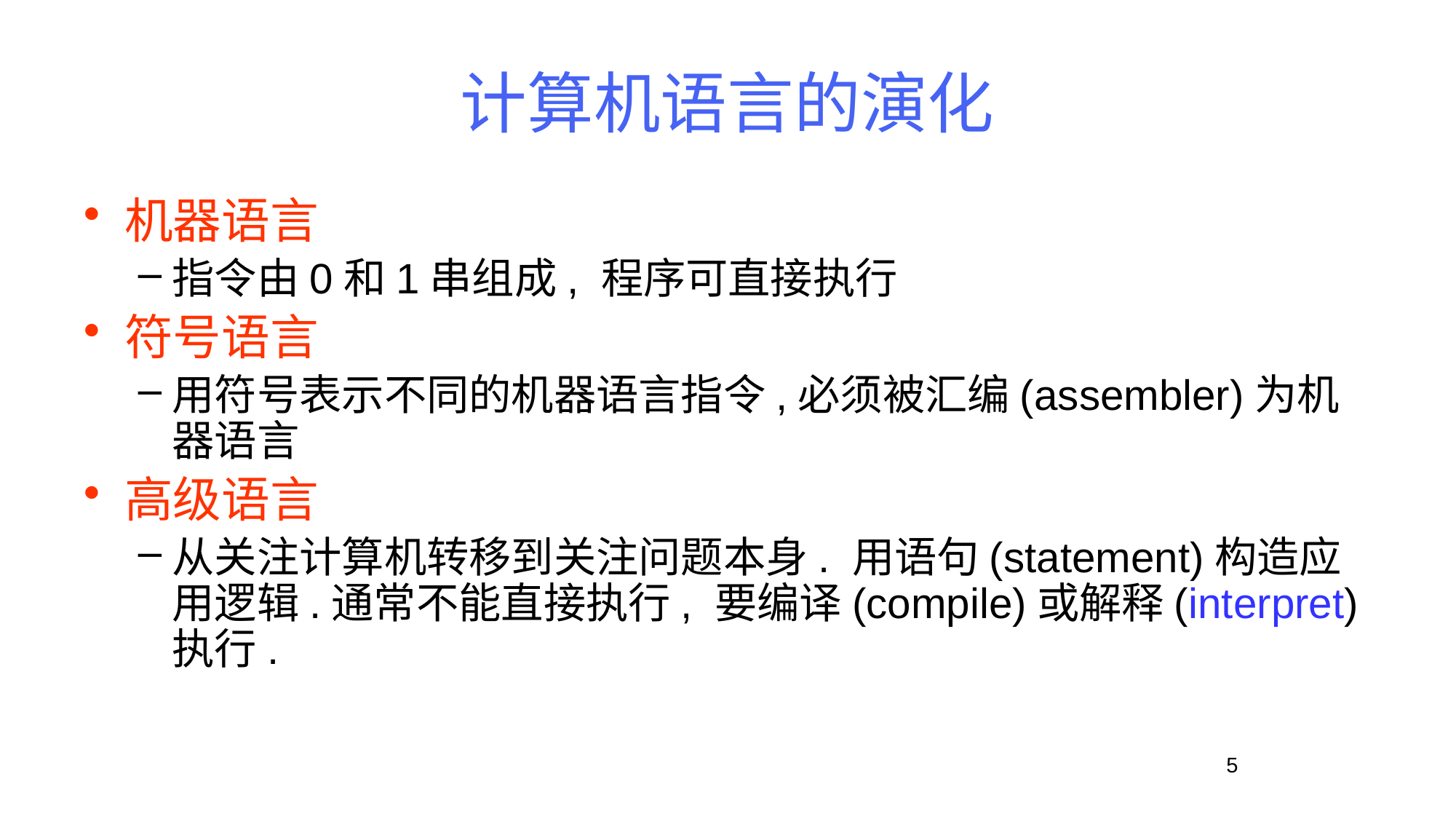

# 计算机语言的演化
机器语言
指令由0和1串组成, 程序可直接执行
符号语言
用符号表示不同的机器语言指令,必须被汇编(assembler)为机器语言
高级语言
从关注计算机转移到关注问题本身. 用语句(statement)构造应用逻辑.通常不能直接执行, 要编译(compile)或解释(interpret)执行.
5